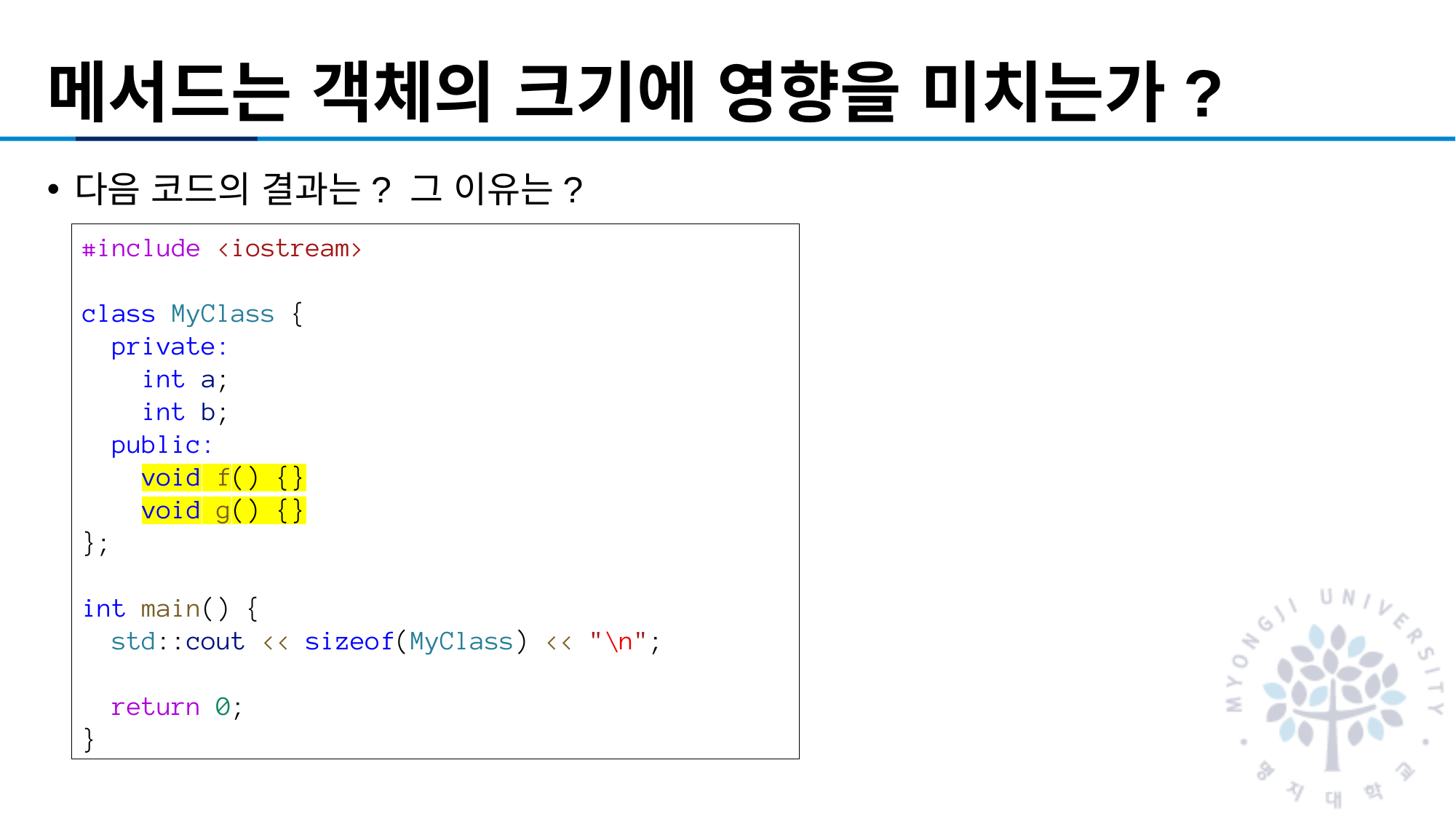

# 메서드는 객체의 크기에 영향을 미치는가?
다음 코드의 결과는? 그 이유는?
#include <iostream>
class MyClass {
  private:
    int a;
    int b;
  public:
    void f() {}
    void g() {}
};
int main() {
  std::cout << sizeof(MyClass) << "\n";
  return 0;
}